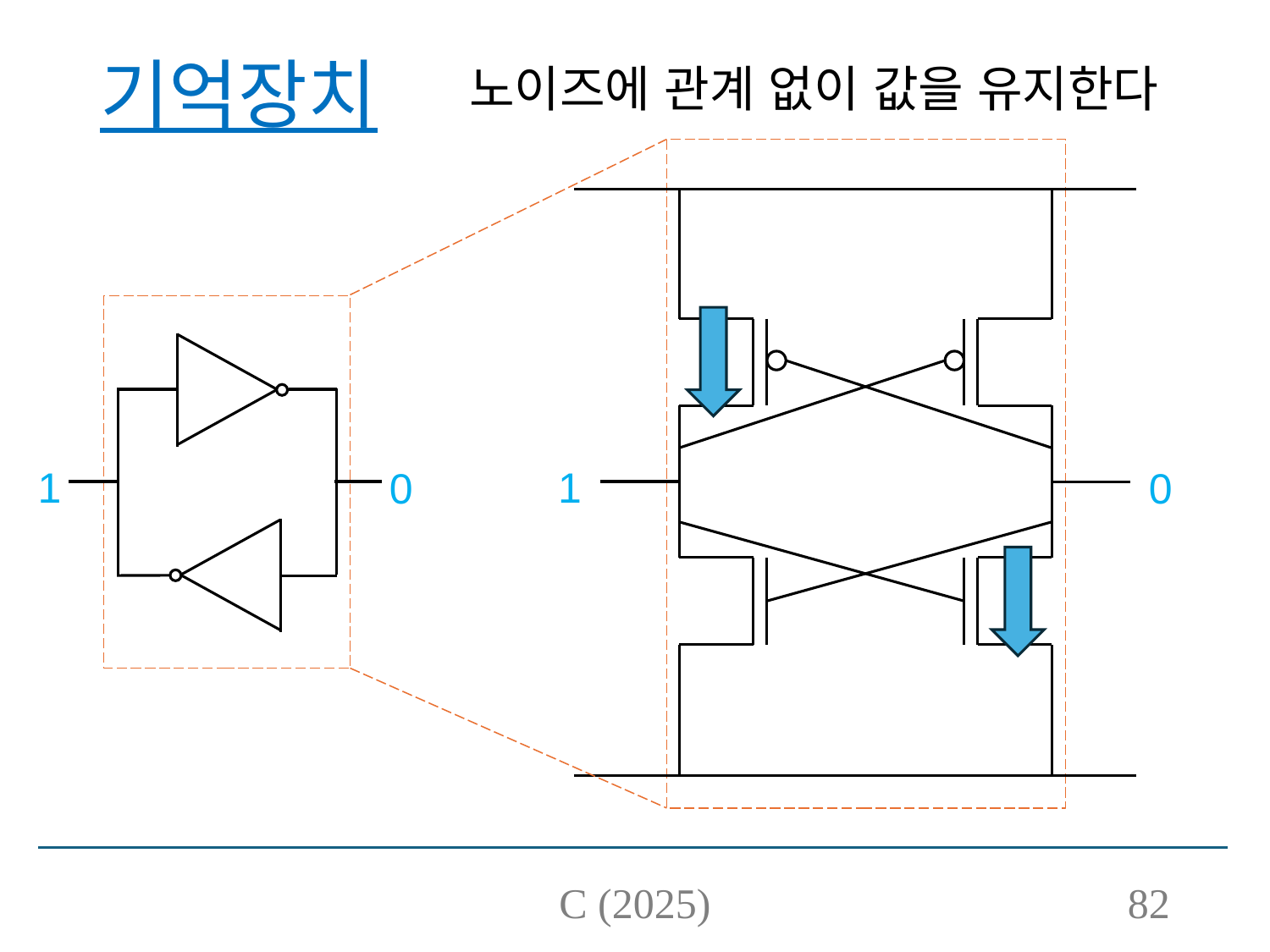

# 기억장치
노이즈에 관계 없이 값을 유지한다

1
1
0
0

C (2025)
82